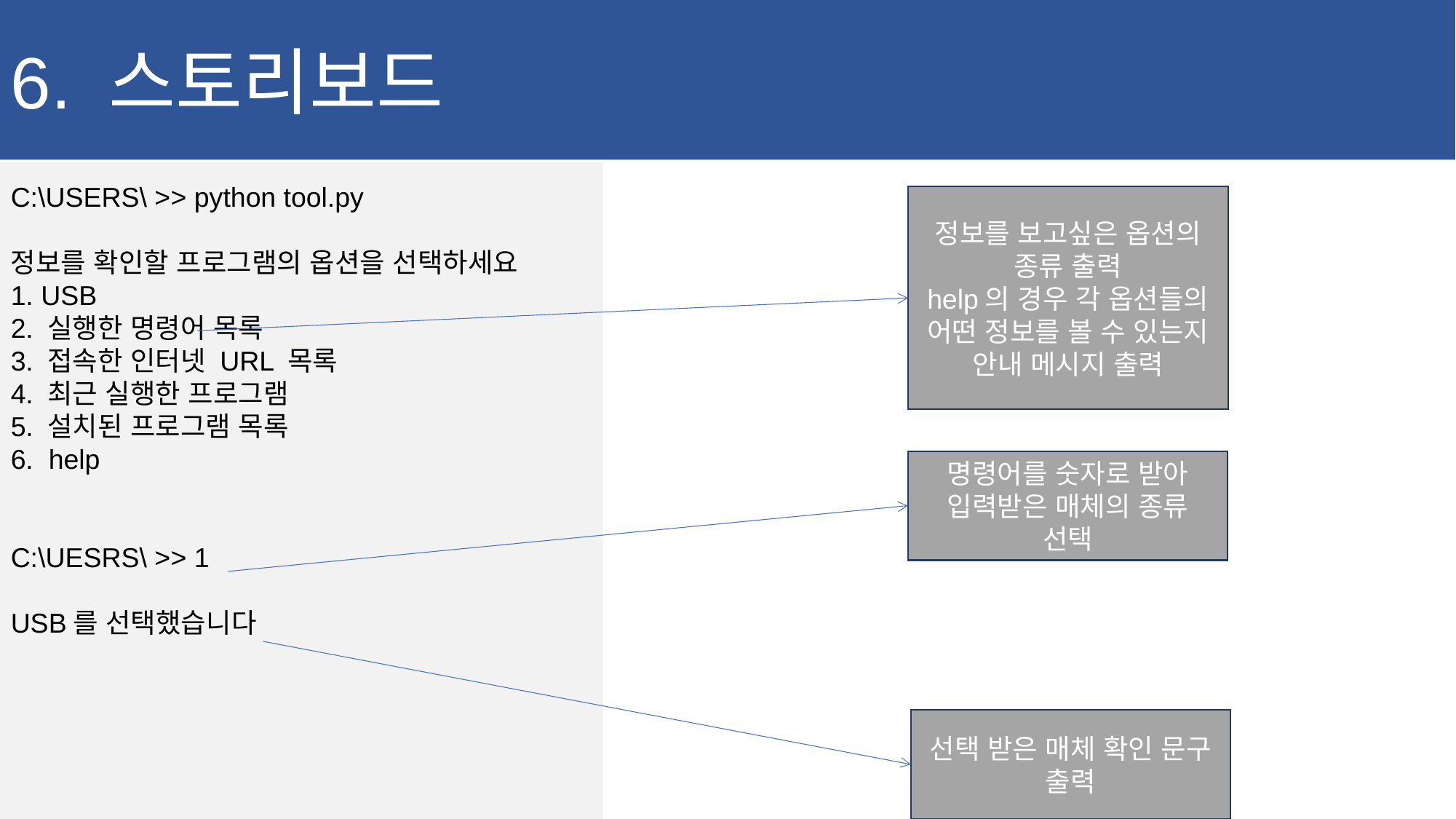

6. 스토리보드
C:\USERS\ >> python tool.py

정보를 확인할 프로그램의 옵션을 선택하세요
1. USB
2. 실행한 명령어 목록
3. 접속한 인터넷 URL 목록
4. 최근 실행한 프로그램
5. 설치된 프로그램 목록
6.  help

C:\UESRS\ >> 1

USB를 선택했습니다

정보를 보고싶은 옵션의 종류 출력
help의 경우 각 옵션들의 어떤 정보를 볼 수 있는지 안내 메시지 출력
명령어를 숫자로 받아 입력받은 매체의 종류 선택
선택 받은 매체 확인 문구 출력